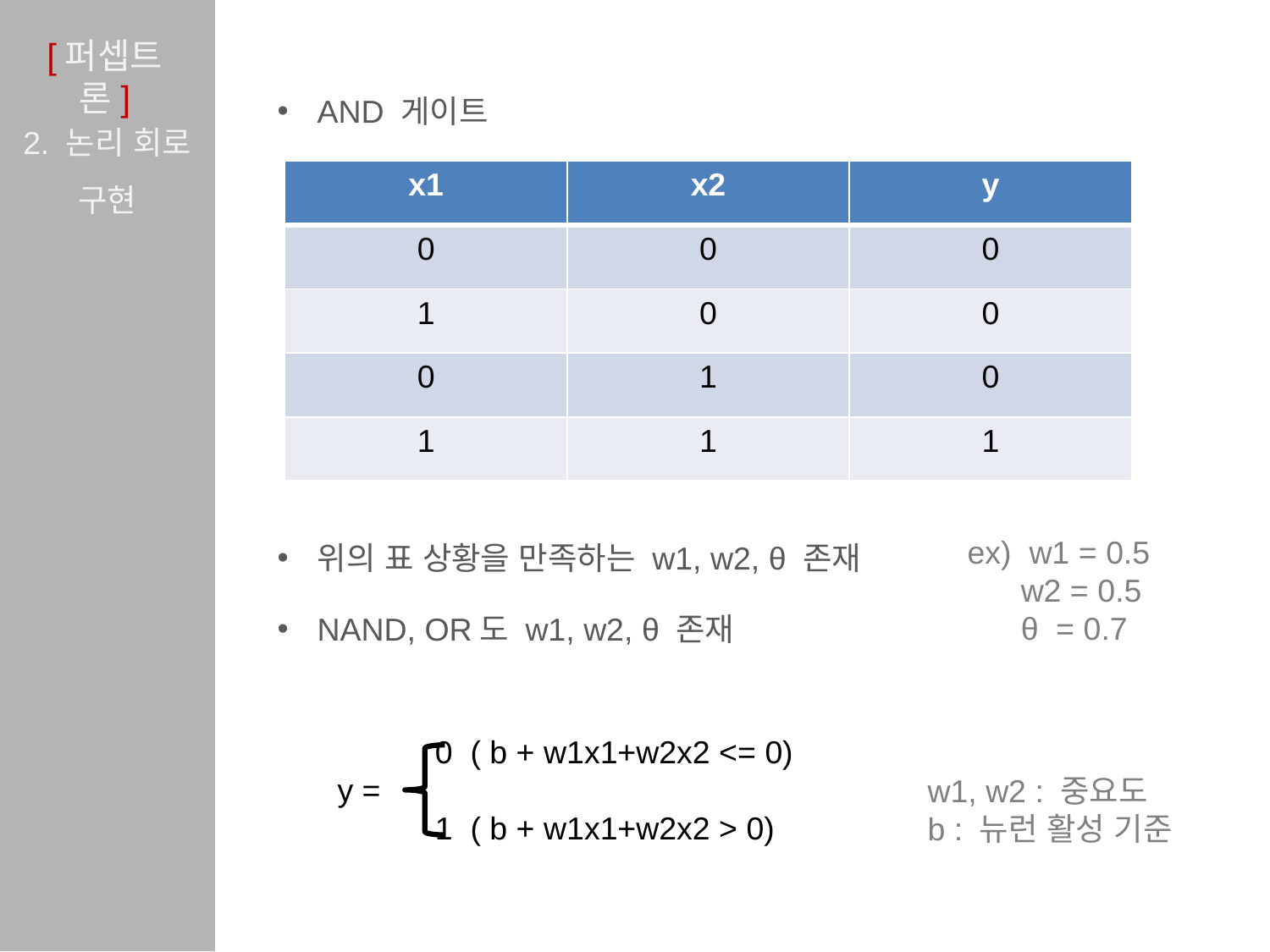

# [퍼셉트론]
AND 게이트
2. 논리 회로 구현
| x1 | x2 | y |
| --- | --- | --- |
| 0 | 0 | 0 |
| 1 | 0 | 0 |
| 0 | 1 | 0 |
| 1 | 1 | 1 |
위의 표 상황을 만족하는 w1, w2, θ 존재
ex)  w1 = 0.5
      w2 = 0.5
      θ  = 0.7
NAND, OR도 w1, w2, θ 존재
           0  ( b + w1x1+w2x2 <= 0)
y =
           1  ( b + w1x1+w2x2 > 0)

w1, w2 : 중요도
b : 뉴런 활성 기준